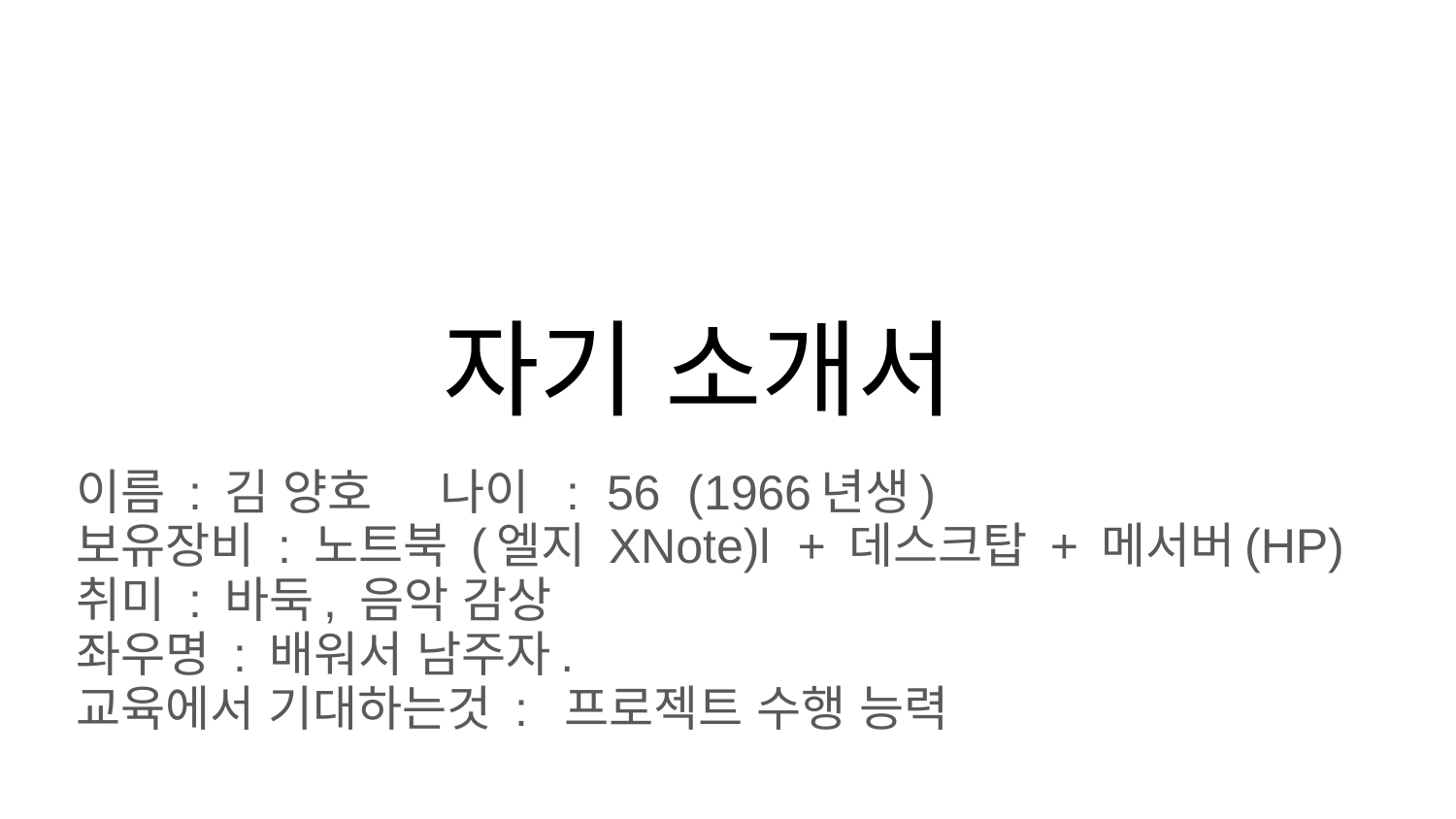

# 자기 소개서
이름 : 김 양호     나이  :  56  (1966년생)
보유장비 : 노트북 (엘지 XNote)l  + 데스크탑 + 메서버(HP)
취미 : 바둑, 음악 감상
좌우명 : 배워서 남주자.
교육에서 기대하는것 :  프로젝트 수행 능력